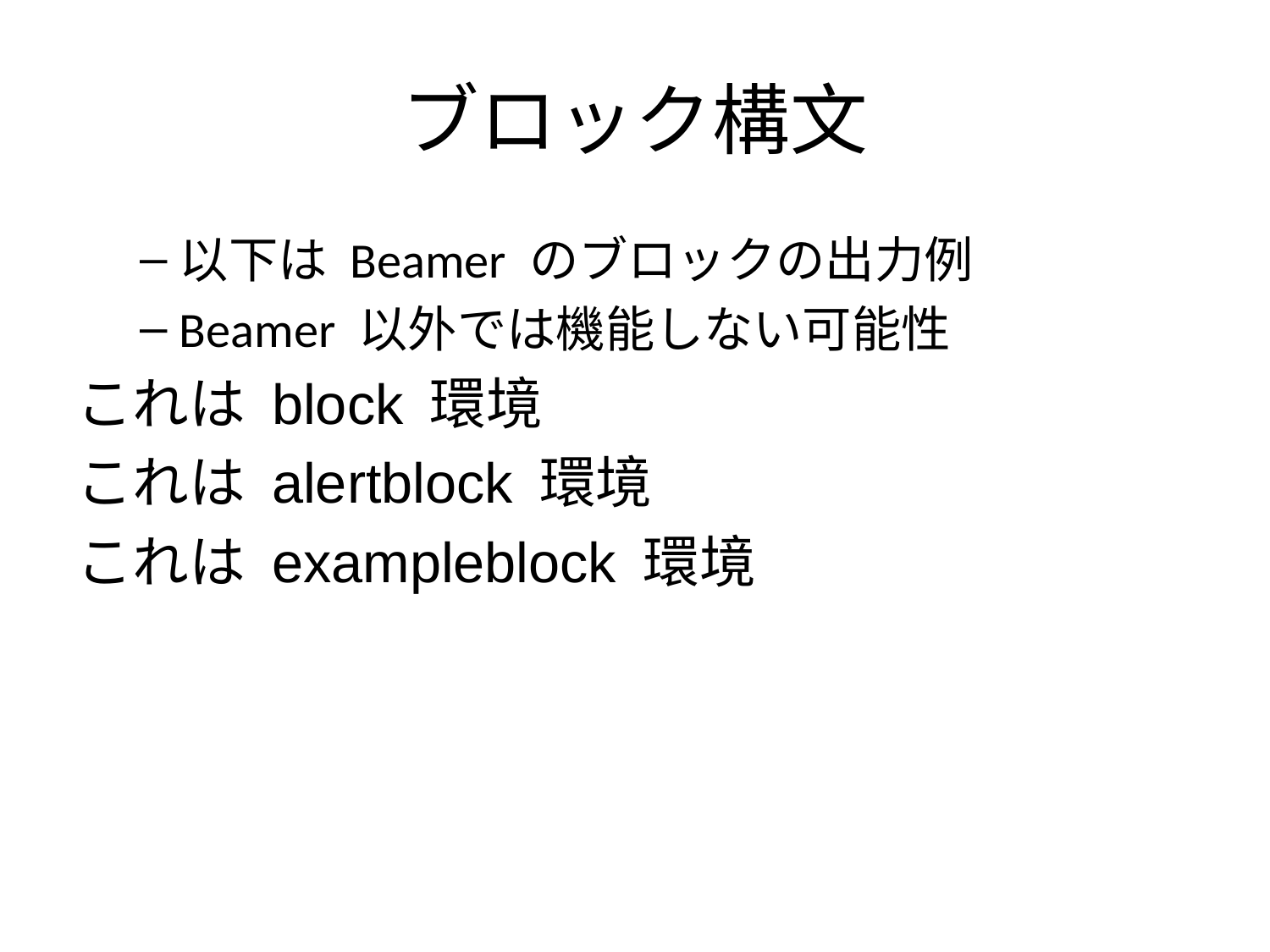

# ブロック構文
以下は Beamer のブロックの出力例
Beamer 以外では機能しない可能性
これは block 環境
これは alertblock 環境
これは exampleblock 環境